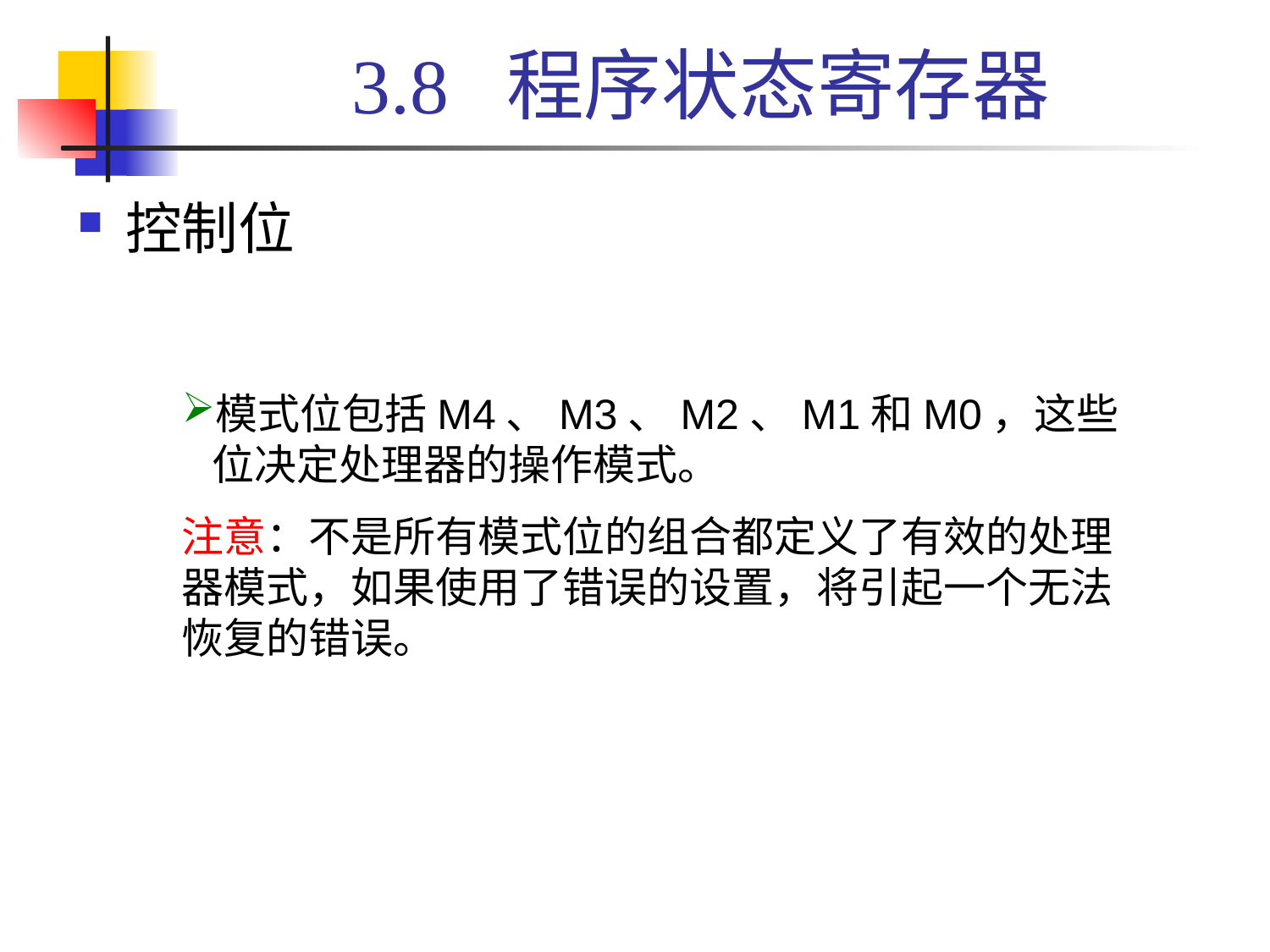

# 3.8  程序状态寄存器
控制位
模式位包括M4、M3、M2、M1和M0，这些位决定处理器的操作模式。
注意：不是所有模式位的组合都定义了有效的处理器模式，如果使用了错误的设置，将引起一个无法恢复的错误。